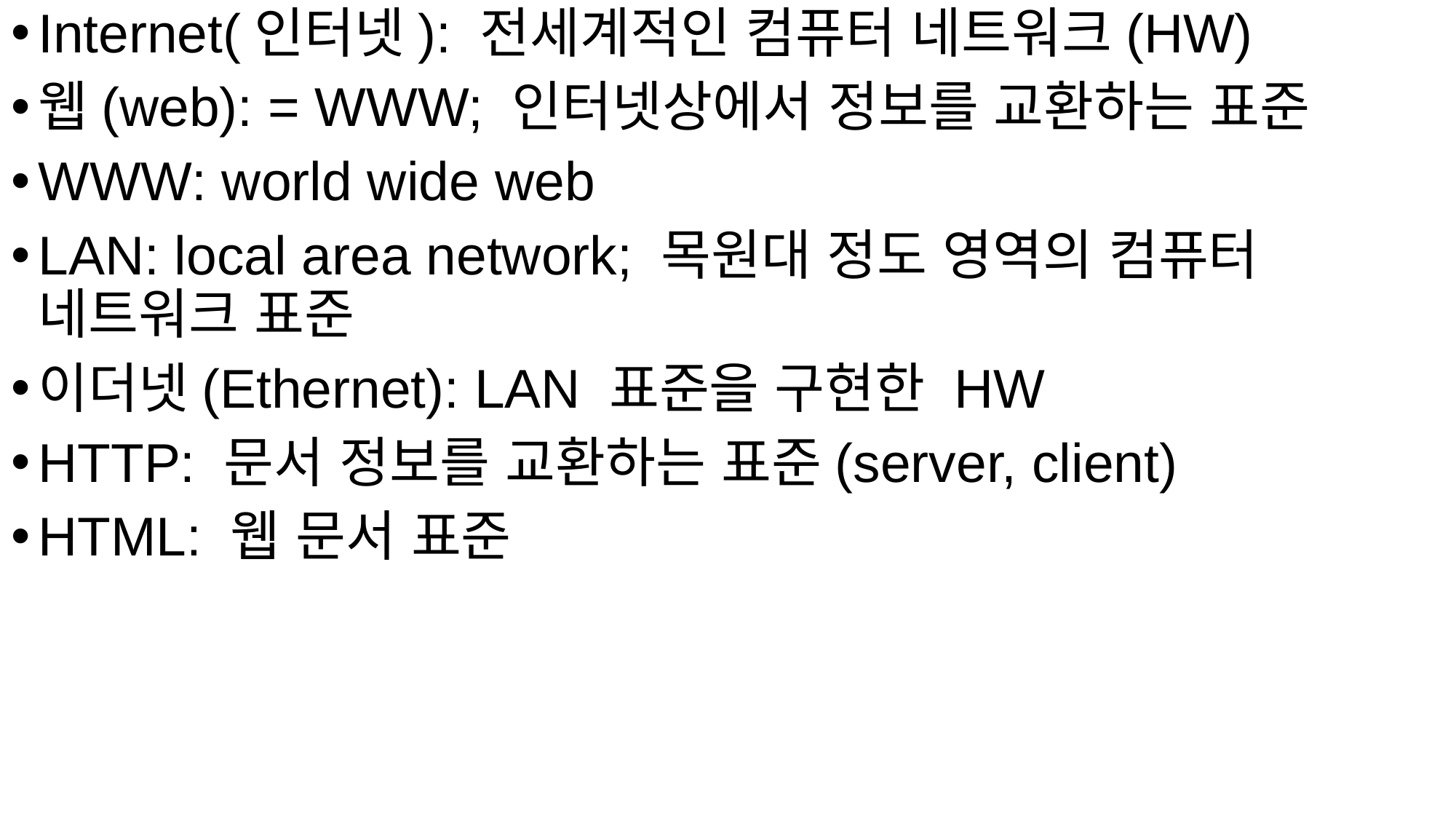

Internet(인터넷): 전세계적인 컴퓨터 네트워크(HW)
웹(web): = WWW; 인터넷상에서 정보를 교환하는 표준
WWW: world wide web
LAN: local area network; 목원대 정도 영역의 컴퓨터 네트워크 표준
이더넷(Ethernet): LAN 표준을 구현한 HW
HTTP: 문서 정보를 교환하는 표준(server, client)
HTML: 웹 문서 표준